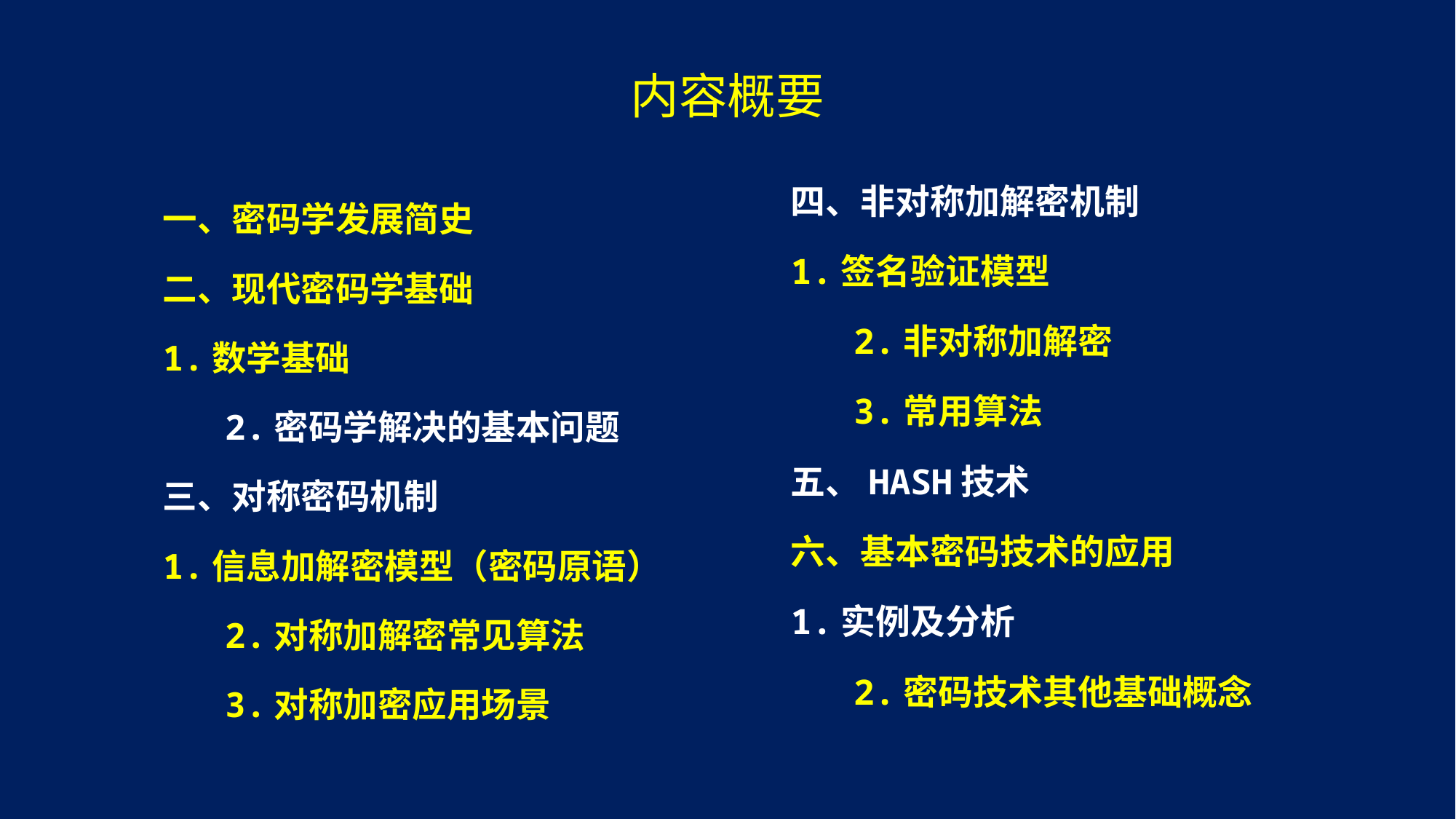

# 内容概要
四、非对称加解密机制
	1.签名验证模型
   2.非对称加解密
   3.常用算法
五、HASH技术
六、基本密码技术的应用
	1.实例及分析
   2.密码技术其他基础概念
一、密码学发展简史
二、现代密码学基础
	1.数学基础
   2.密码学解决的基本问题
三、对称密码机制
	1.信息加解密模型（密码原语）
   2.对称加解密常见算法
   3.对称加密应用场景